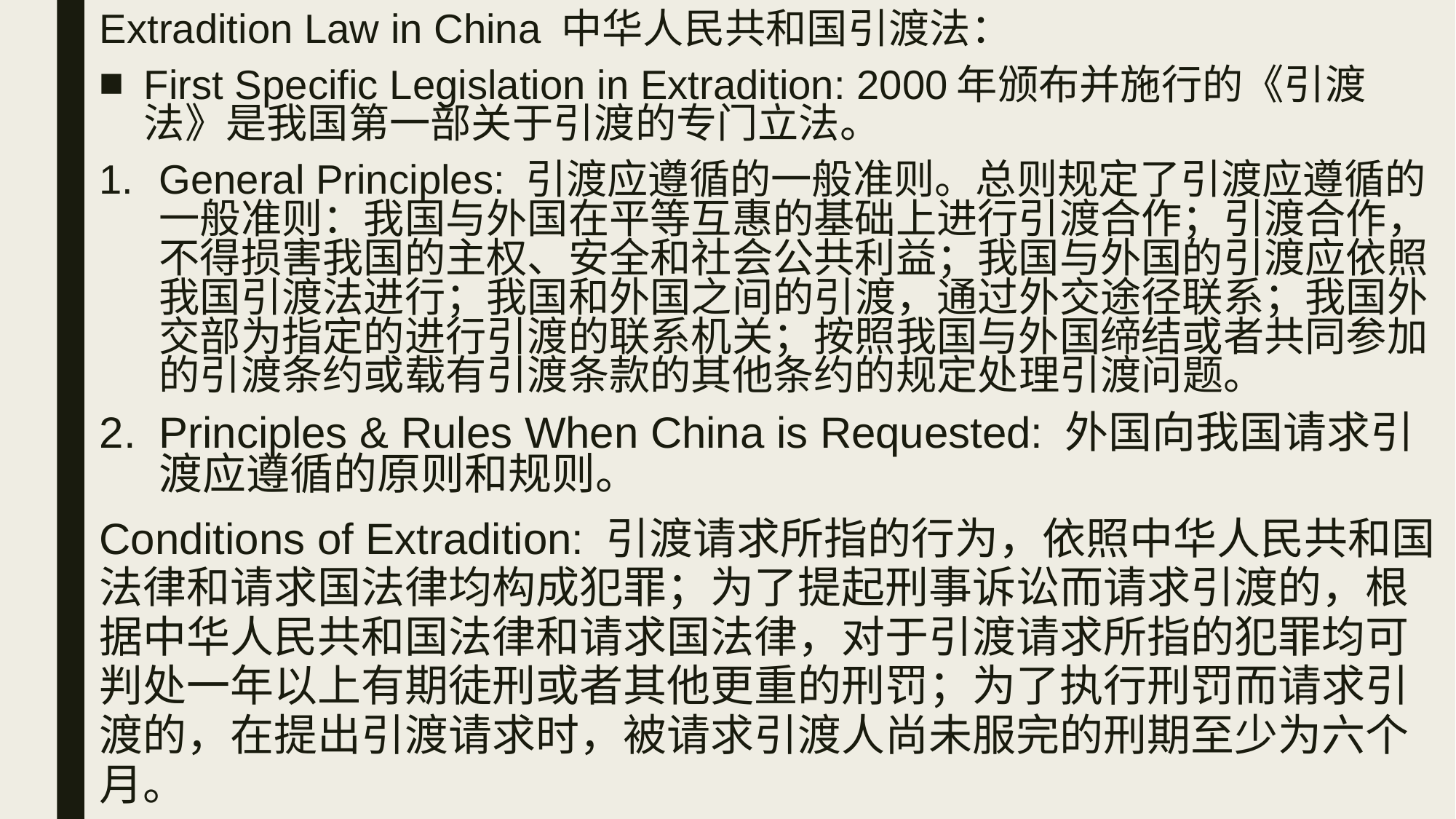

Extradition Law in China 中华人民共和国引渡法：
First Specific Legislation in Extradition: 2000年颁布并施行的《引渡法》是我国第一部关于引渡的专门立法。
General Principles: 引渡应遵循的一般准则。总则规定了引渡应遵循的一般准则：我国与外国在平等互惠的基础上进行引渡合作；引渡合作，不得损害我国的主权、安全和社会公共利益；我国与外国的引渡应依照我国引渡法进行；我国和外国之间的引渡，通过外交途径联系；我国外交部为指定的进行引渡的联系机关；按照我国与外国缔结或者共同参加的引渡条约或载有引渡条款的其他条约的规定处理引渡问题。
Principles & Rules When China is Requested: 外国向我国请求引渡应遵循的原则和规则。
Conditions of Extradition: 引渡请求所指的行为，依照中华人民共和国法律和请求国法律均构成犯罪；为了提起刑事诉讼而请求引渡的，根据中华人民共和国法律和请求国法律，对于引渡请求所指的犯罪均可判处一年以上有期徒刑或者其他更重的刑罚；为了执行刑罚而请求引渡的，在提出引渡请求时，被请求引渡人尚未服完的刑期至少为六个月。